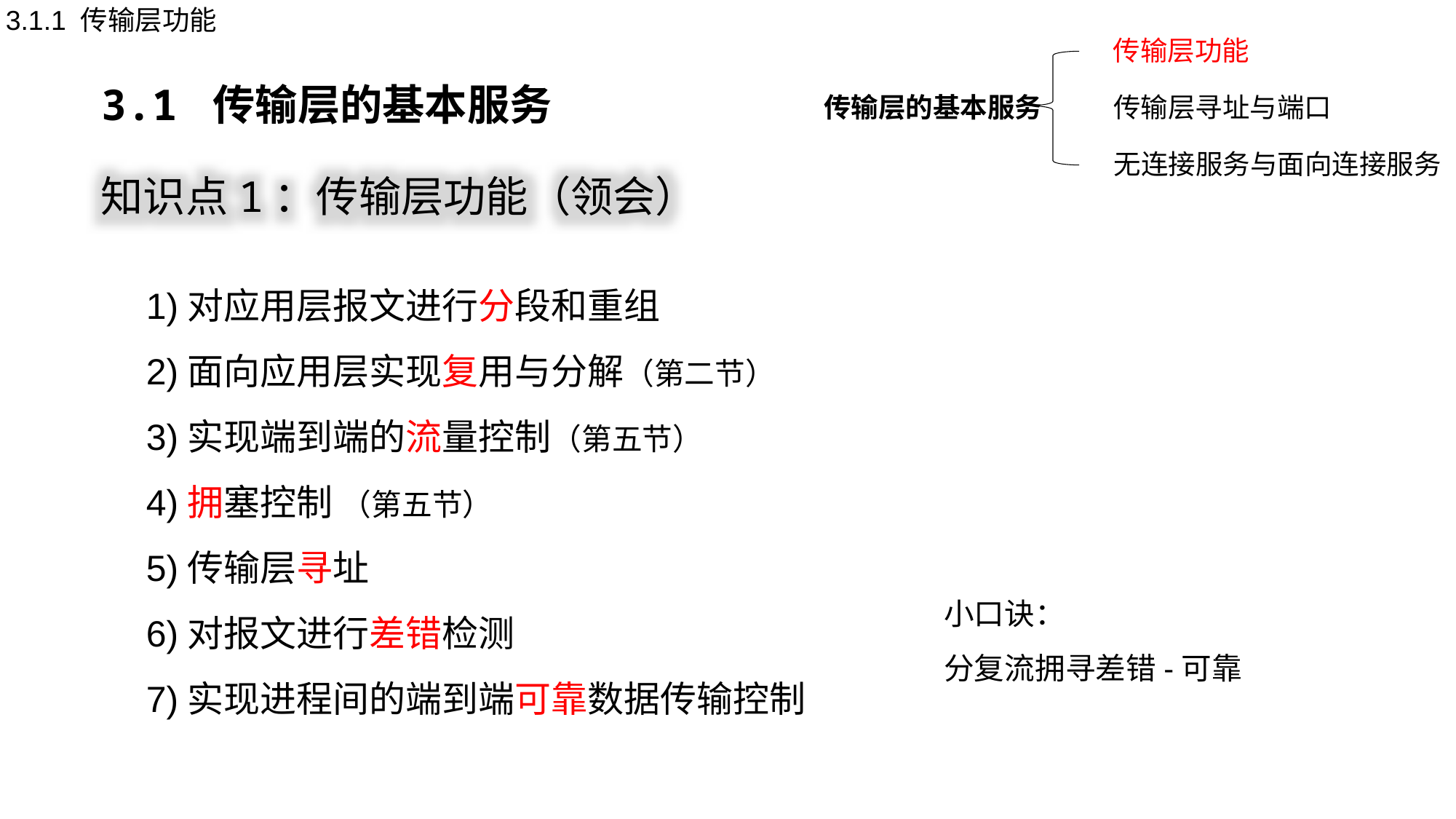

3.1.1 传输层功能
传输层功能

传输层的基本服务
传输层寻址与端口
无连接服务与面向连接服务
3.1 传输层的基本服务
知识点1：传输层功能（领会）
1)对应用层报文进行分段和重组
2)面向应用层实现复用与分解（第二节）
3)实现端到端的流量控制（第五节）
4)拥塞控制 （第五节）
5)传输层寻址
6)对报文进行差错检测
7)实现进程间的端到端可靠数据传输控制
小口诀：
分复流拥寻差错-可靠